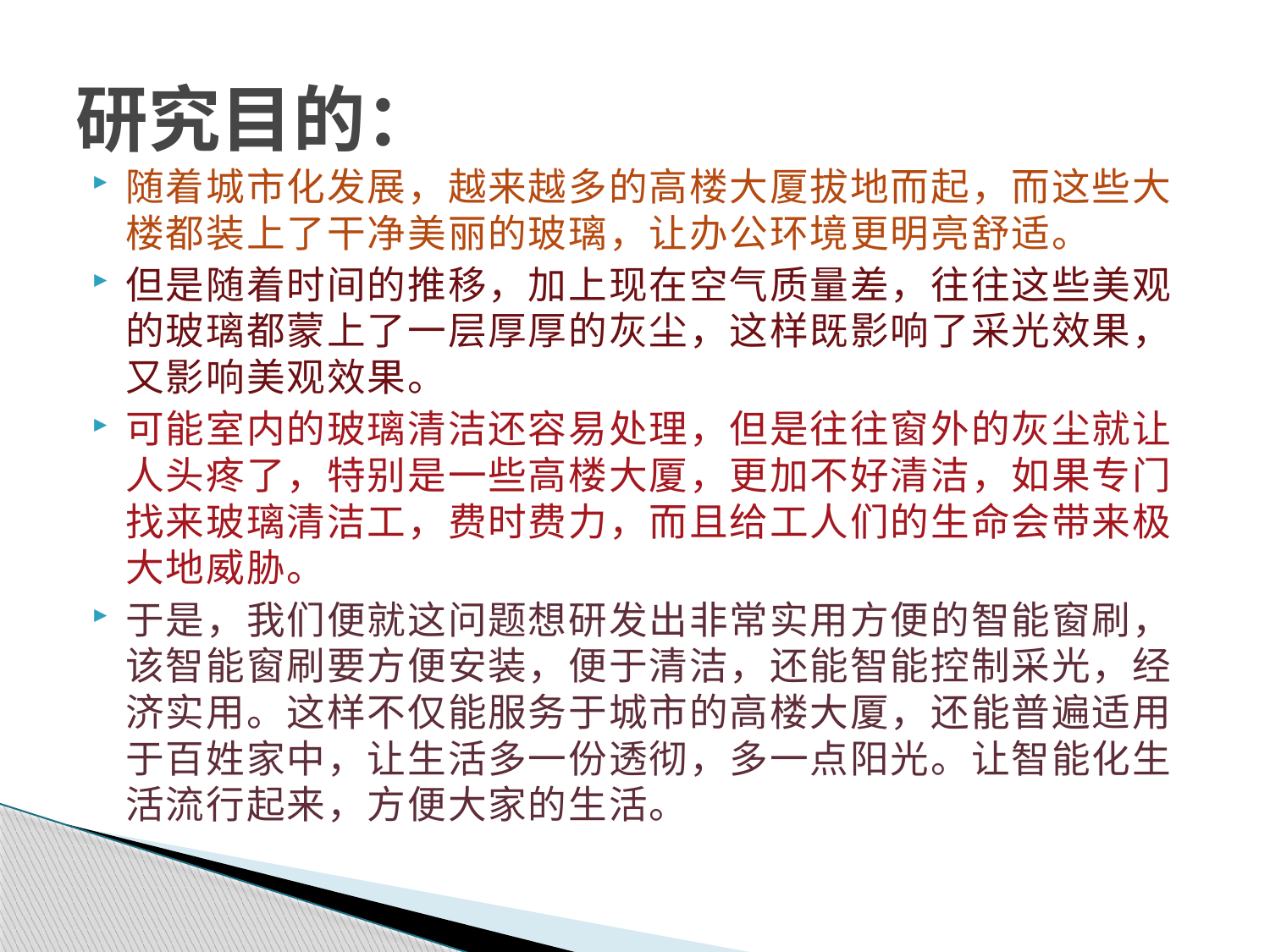

# 研究目的：
随着城市化发展，越来越多的高楼大厦拔地而起，而这些大楼都装上了干净美丽的玻璃，让办公环境更明亮舒适。
但是随着时间的推移，加上现在空气质量差，往往这些美观的玻璃都蒙上了一层厚厚的灰尘，这样既影响了采光效果，又影响美观效果。
可能室内的玻璃清洁还容易处理，但是往往窗外的灰尘就让人头疼了，特别是一些高楼大厦，更加不好清洁，如果专门找来玻璃清洁工，费时费力，而且给工人们的生命会带来极大地威胁。
于是，我们便就这问题想研发出非常实用方便的智能窗刷，该智能窗刷要方便安装，便于清洁，还能智能控制采光，经济实用。这样不仅能服务于城市的高楼大厦，还能普遍适用于百姓家中，让生活多一份透彻，多一点阳光。让智能化生活流行起来，方便大家的生活。